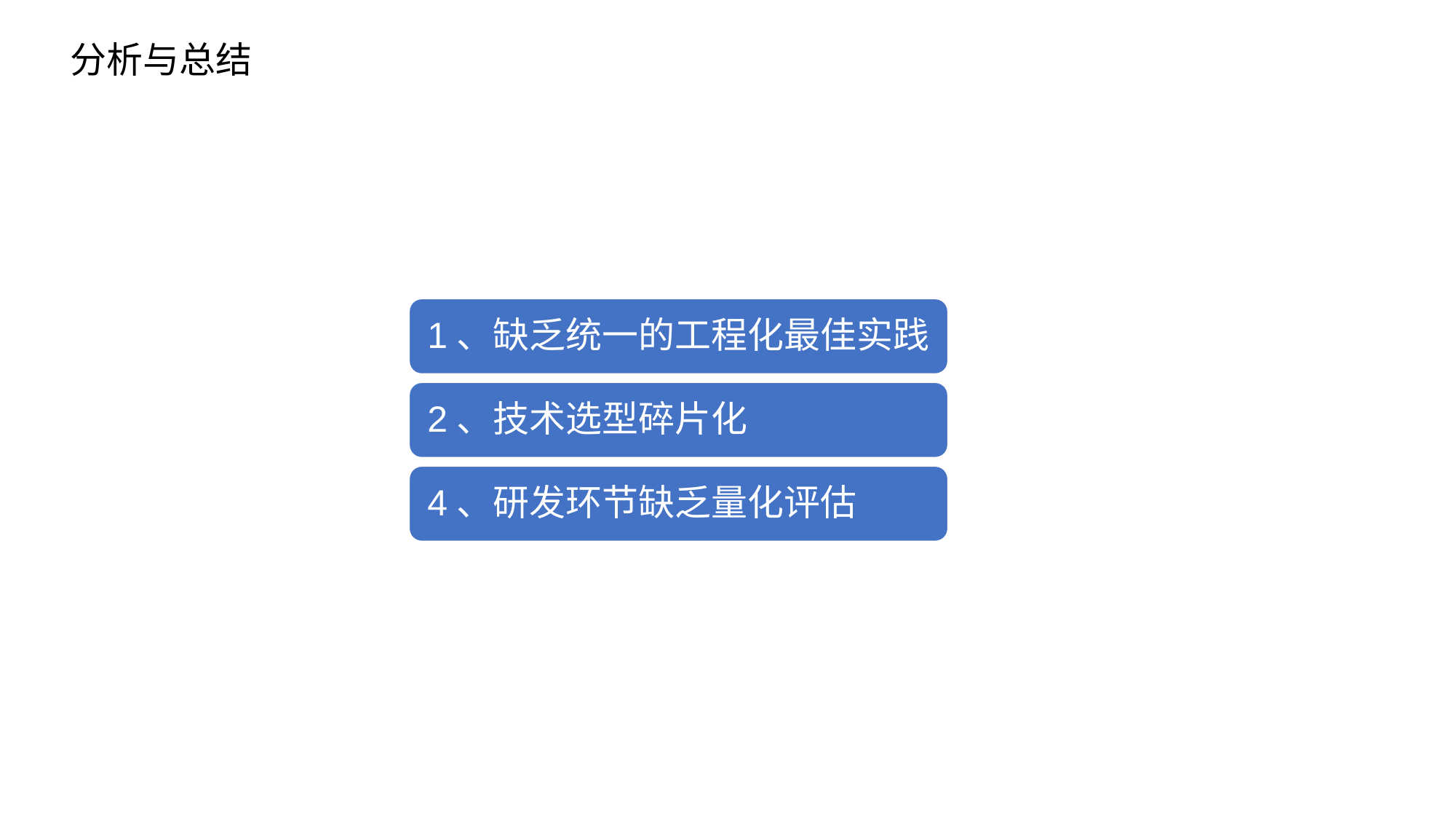

# 分析与总结
1、缺乏统一的工程化最佳实践
2、技术选型碎片化
4、研发环节缺乏量化评估